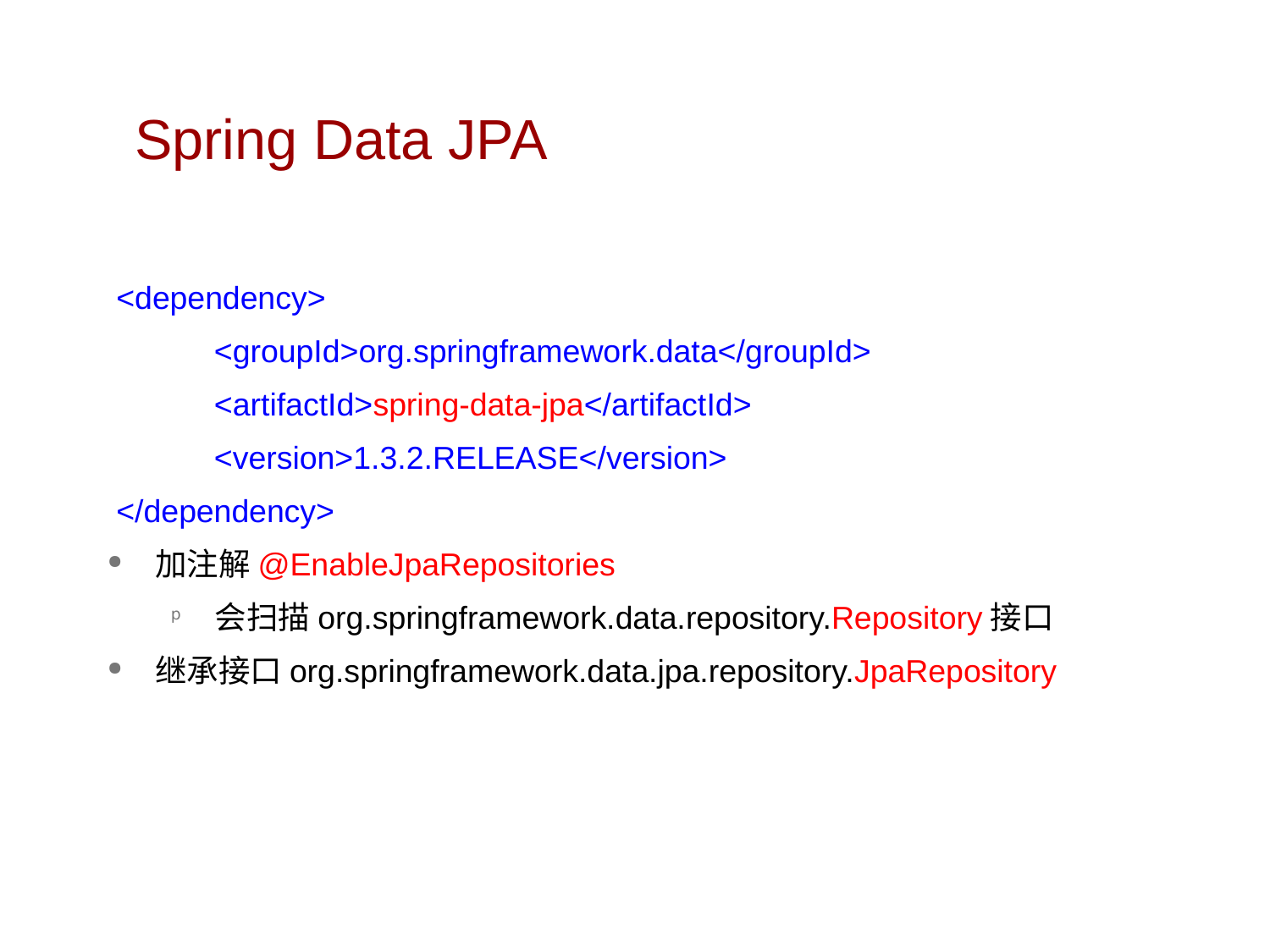

# Spring Data JPA
 <dependency>
            <groupId>org.springframework.data</groupId>
            <artifactId>spring-data-jpa</artifactId>
            <version>1.3.2.RELEASE</version>
 </dependency>
加注解@EnableJpaRepositories
会扫描org.springframework.data.repository.Repository接口
继承接口org.springframework.data.jpa.repository.JpaRepository